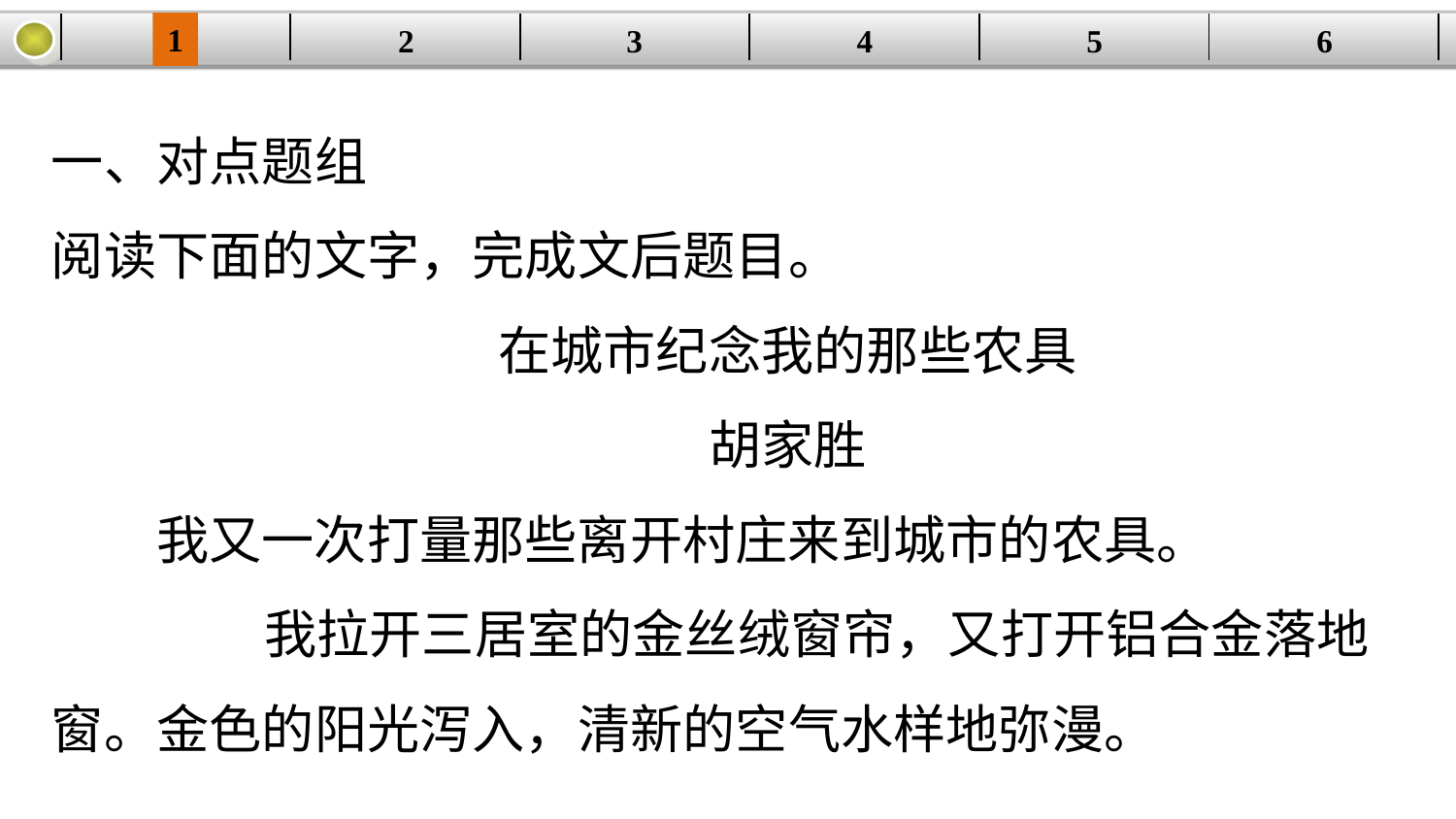

1
2
3
4
|  |  |  |  |  |  |
| --- | --- | --- | --- | --- | --- |
5
6

一、对点题组
阅读下面的文字，完成文后题目。
在城市纪念我的那些农具
胡家胜
我又一次打量那些离开村庄来到城市的农具。
        我拉开三居室的金丝绒窗帘，又打开铝合金落地窗。金色的阳光泻入，清新的空气水样地弥漫。